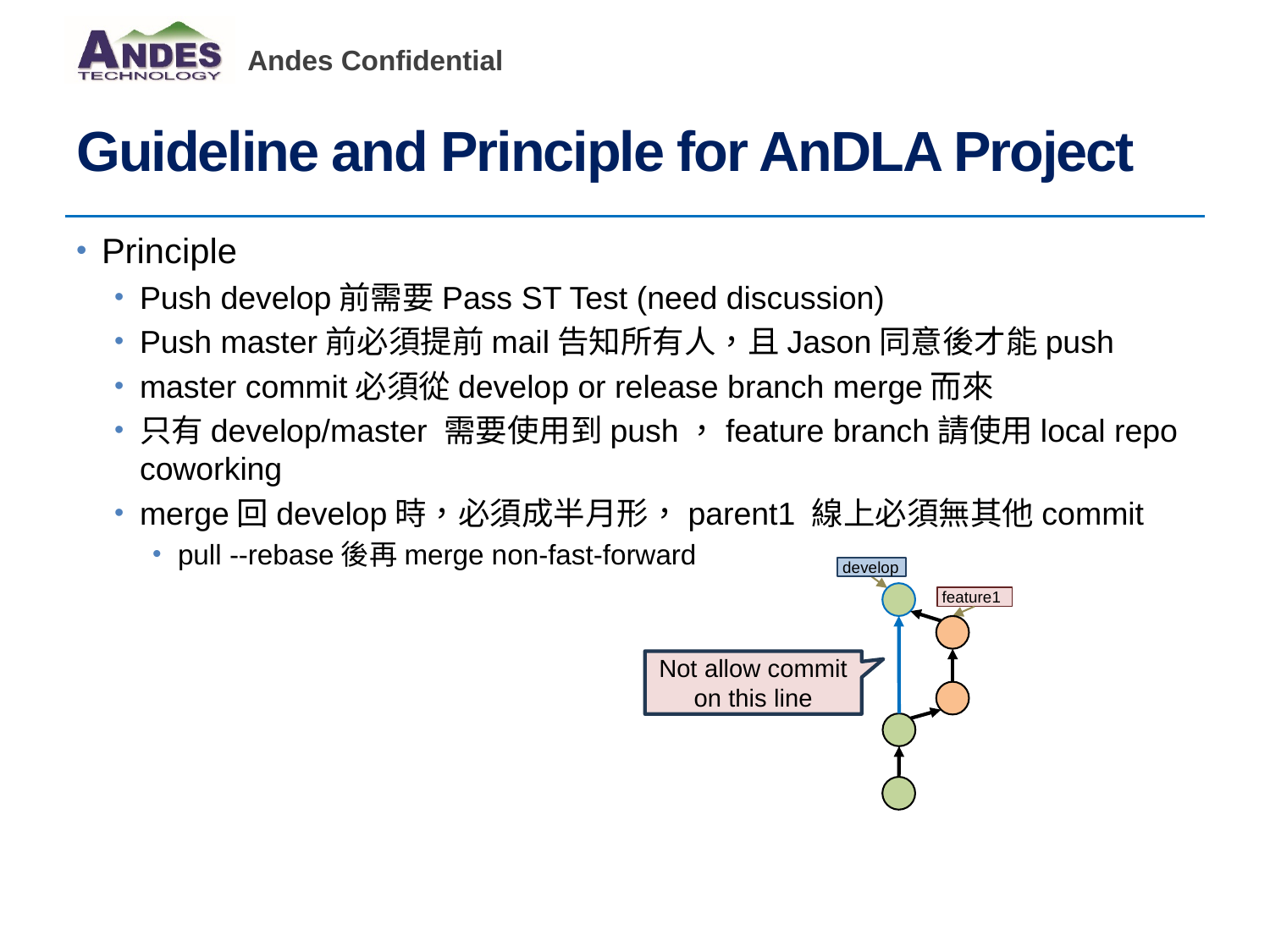

# Guideline and Principle for AnDLA Project
Principle
Push develop前需要Pass ST Test (need discussion)
Push master前必須提前mail告知所有人，且Jason同意後才能push
master commit必須從develop or release branch merge而來
只有develop/master 需要使用到push，feature branch請使用local repo coworking
merge回develop時，必須成半月形，parent1 線上必須無其他commit
pull --rebase後再merge non-fast-forward

develop

feature1

Not allow commit on this line